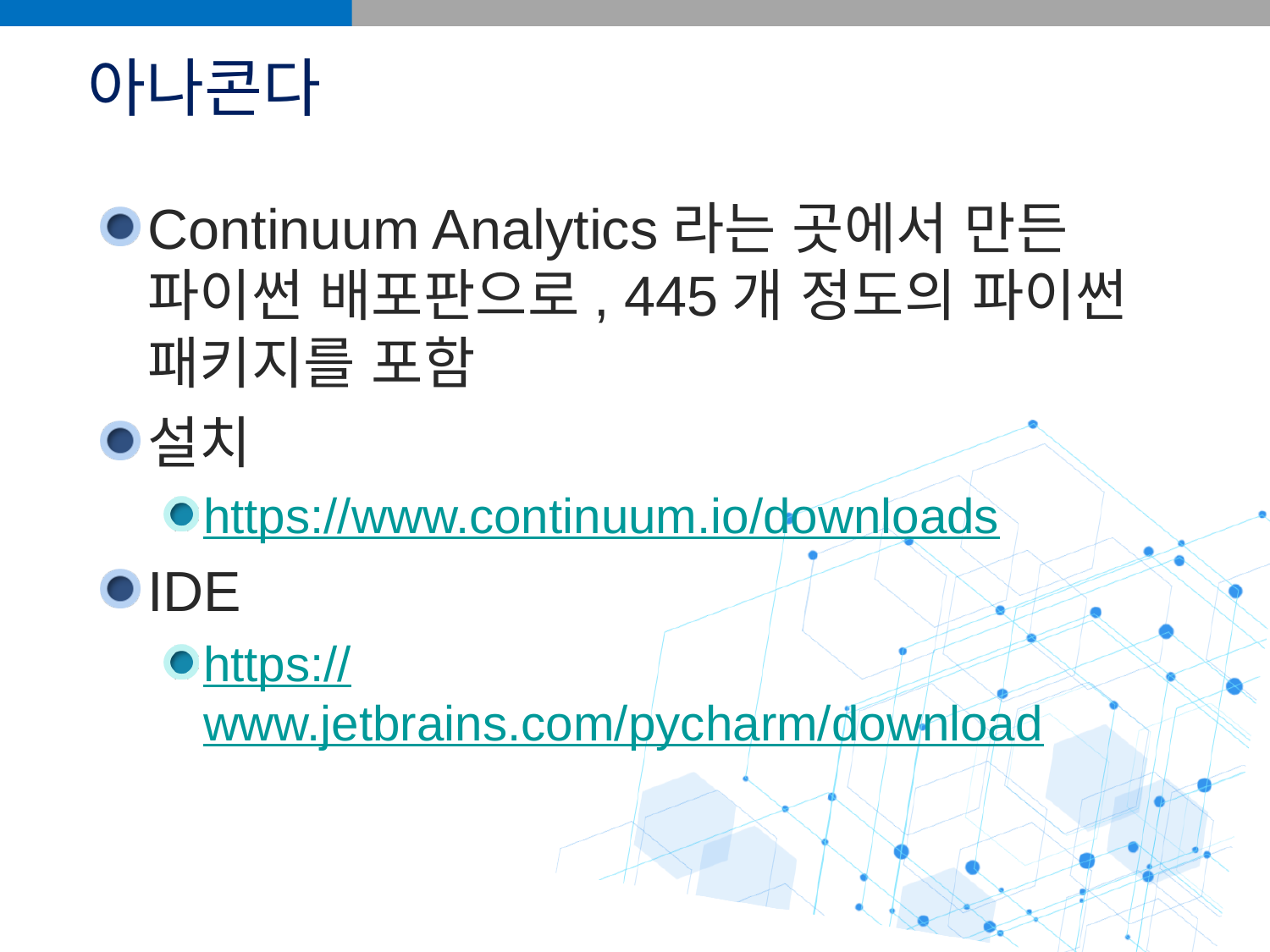

# 아나콘다
Continuum Analytics라는 곳에서 만든 파이썬 배포판으로, 445개 정도의 파이썬 패키지를 포함
설치
https://www.continuum.io/downloads
IDE
https://www.jetbrains.com/pycharm/download